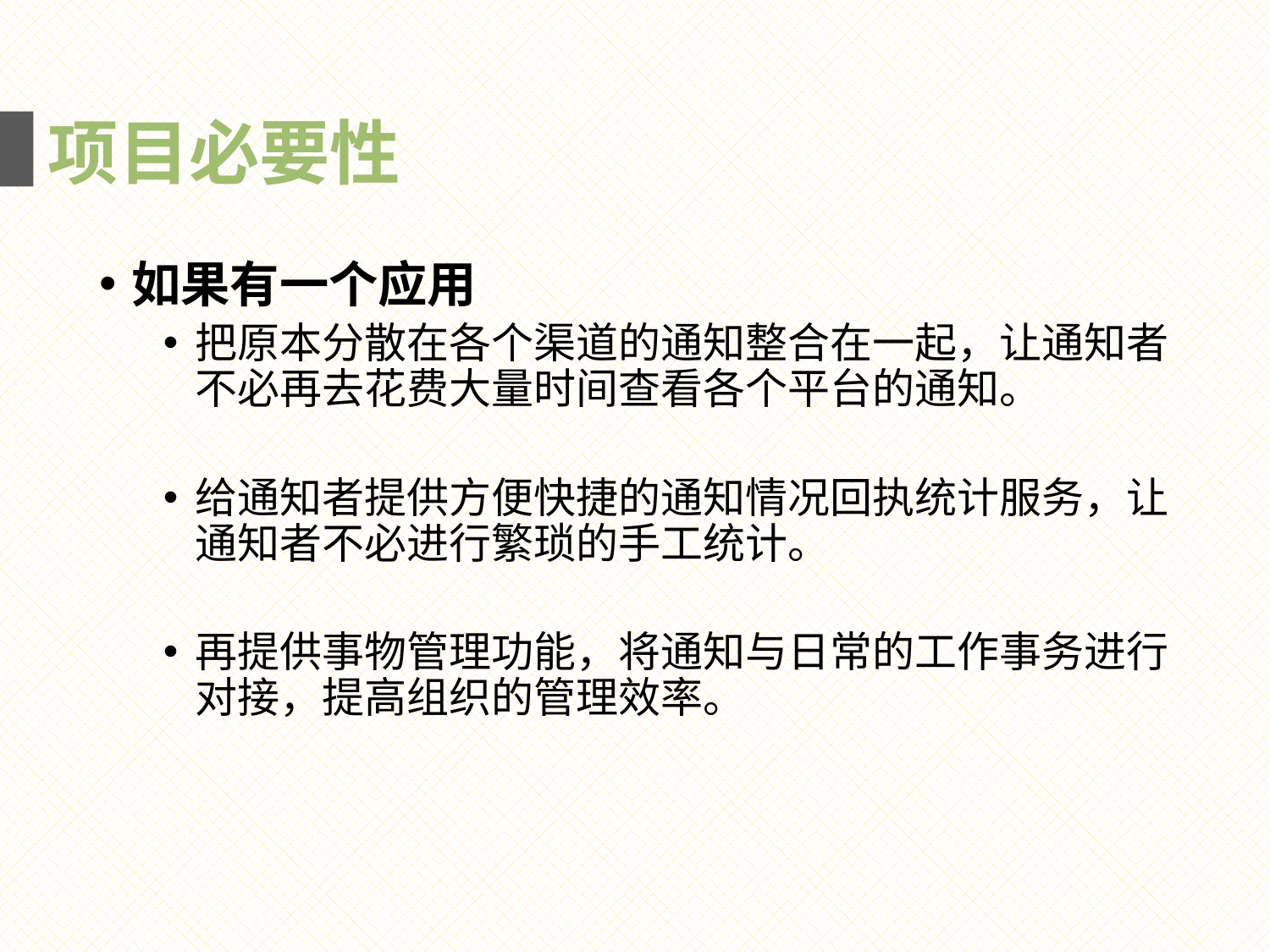

项目必要性

如果有一个应用
把原本分散在各个渠道的通知整合在一起，让通知者不必再去花费大量时间查看各个平台的通知。

给通知者提供方便快捷的通知情况回执统计服务，让通知者不必进行繁琐的手工统计。

再提供事物管理功能，将通知与日常的工作事务进行对接，提高组织的管理效率。